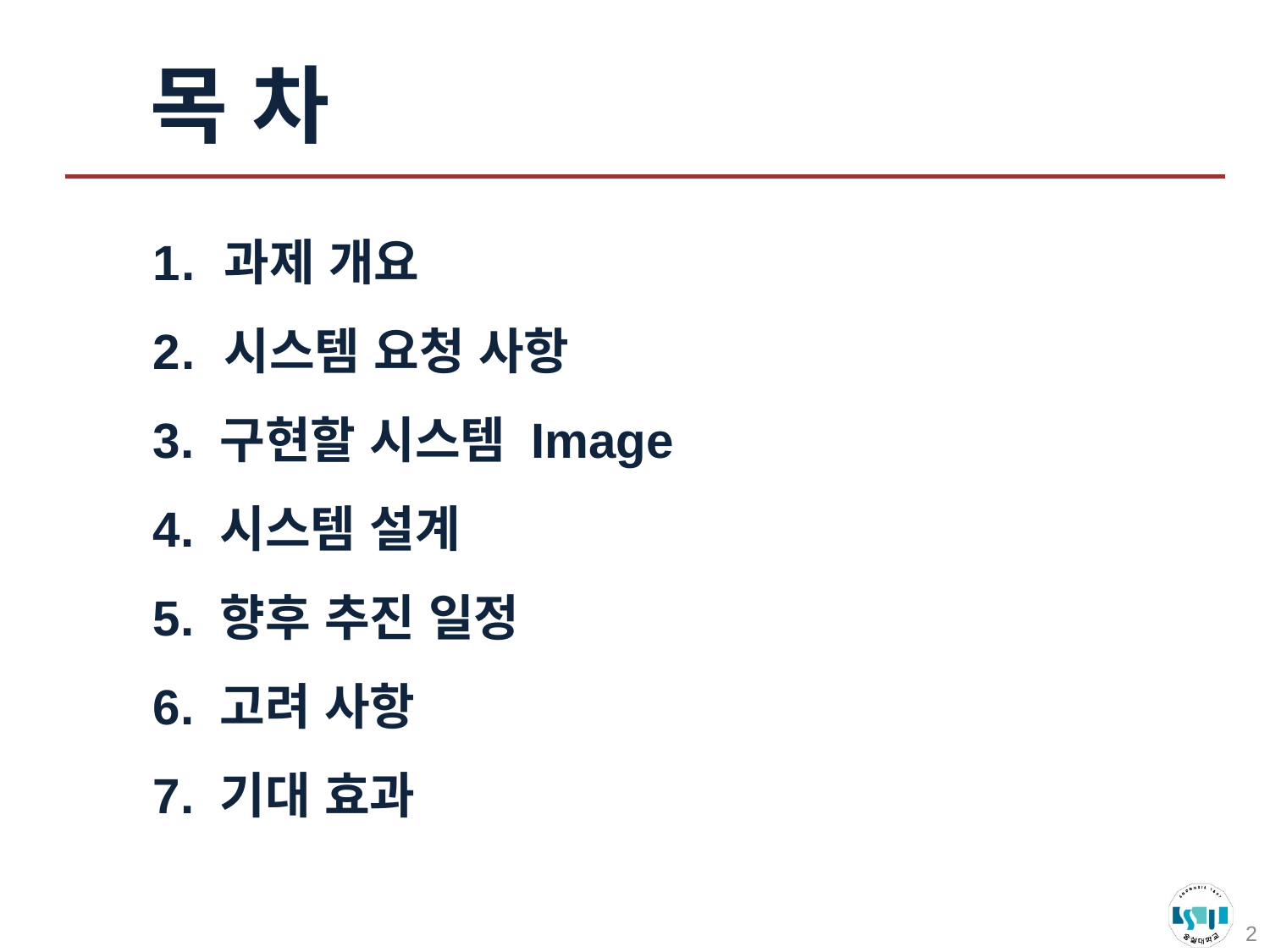

목 차
과제 개요
시스템 요청 사항
3. 구현할 시스템 Image
4. 시스템 설계
5. 향후 추진 일정
6. 고려 사항
7. 기대 효과
2